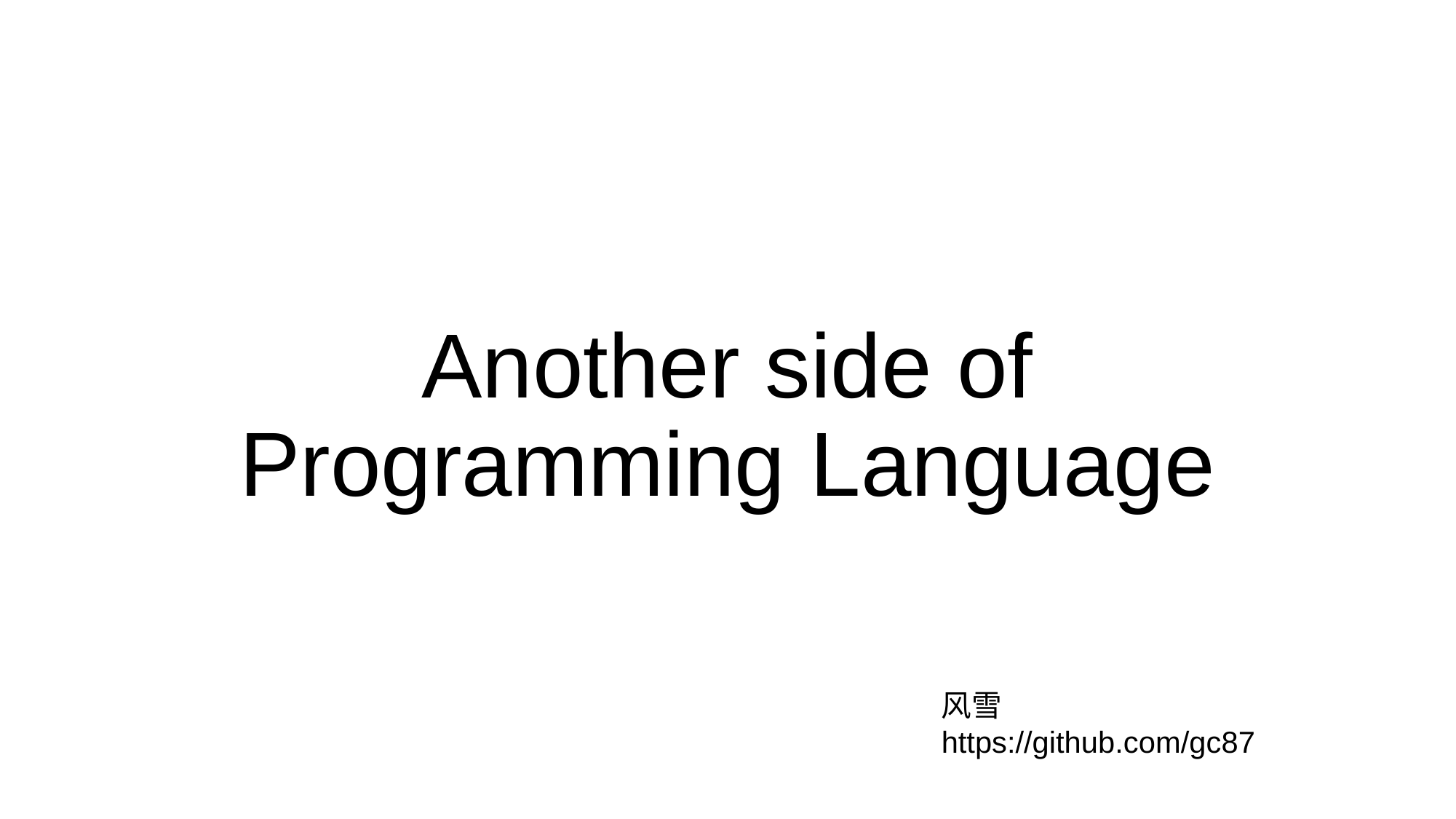

# Another side of Programming Language
风雪
https://github.com/gc87